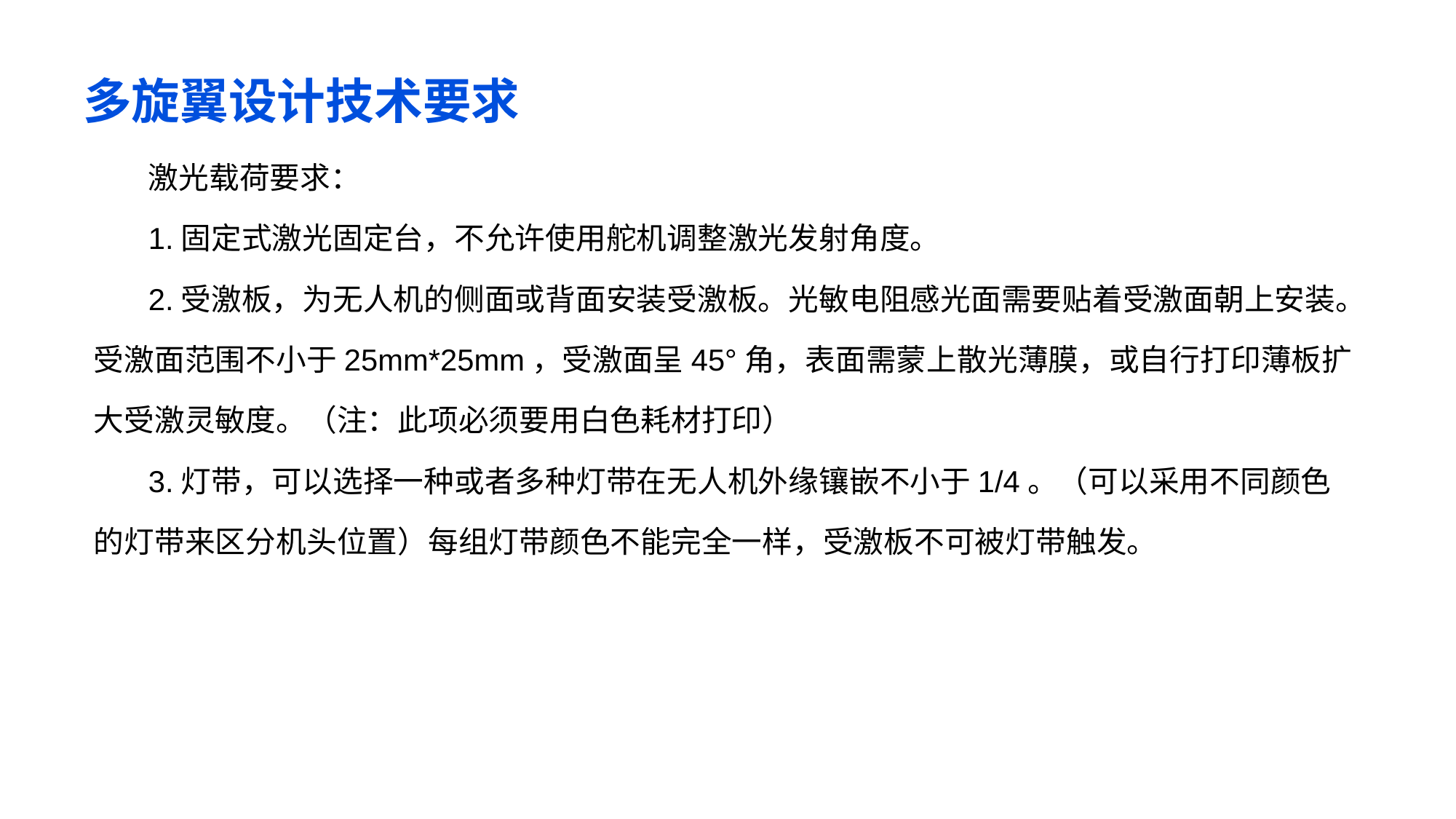

# 多旋翼设计技术要求
激光载荷要求：
1.固定式激光固定台，不允许使用舵机调整激光发射角度。
2.受激板，为无人机的侧面或背面安装受激板。光敏电阻感光面需要贴着受激面朝上安装。受激面范围不小于25mm*25mm，受激面呈45°角，表面需蒙上散光薄膜，或自行打印薄板扩大受激灵敏度。（注：此项必须要用白色耗材打印）
3.灯带，可以选择一种或者多种灯带在无人机外缘镶嵌不小于1/4。（可以采用不同颜色的灯带来区分机头位置）每组灯带颜色不能完全一样，受激板不可被灯带触发。